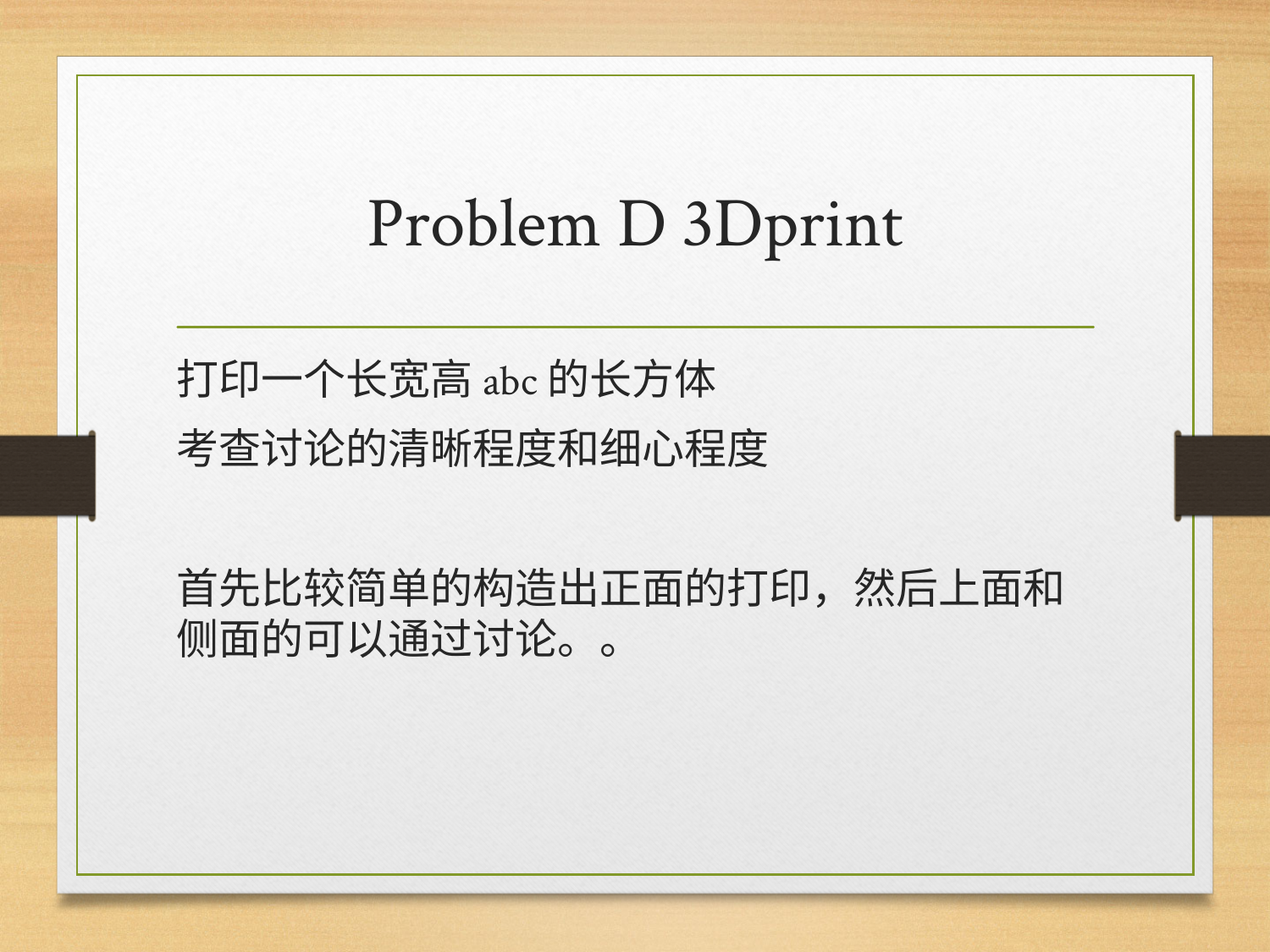

# Problem D 3Dprint
打印一个长宽高abc的长方体
考查讨论的清晰程度和细心程度

首先比较简单的构造出正面的打印，然后上面和侧面的可以通过讨论。。